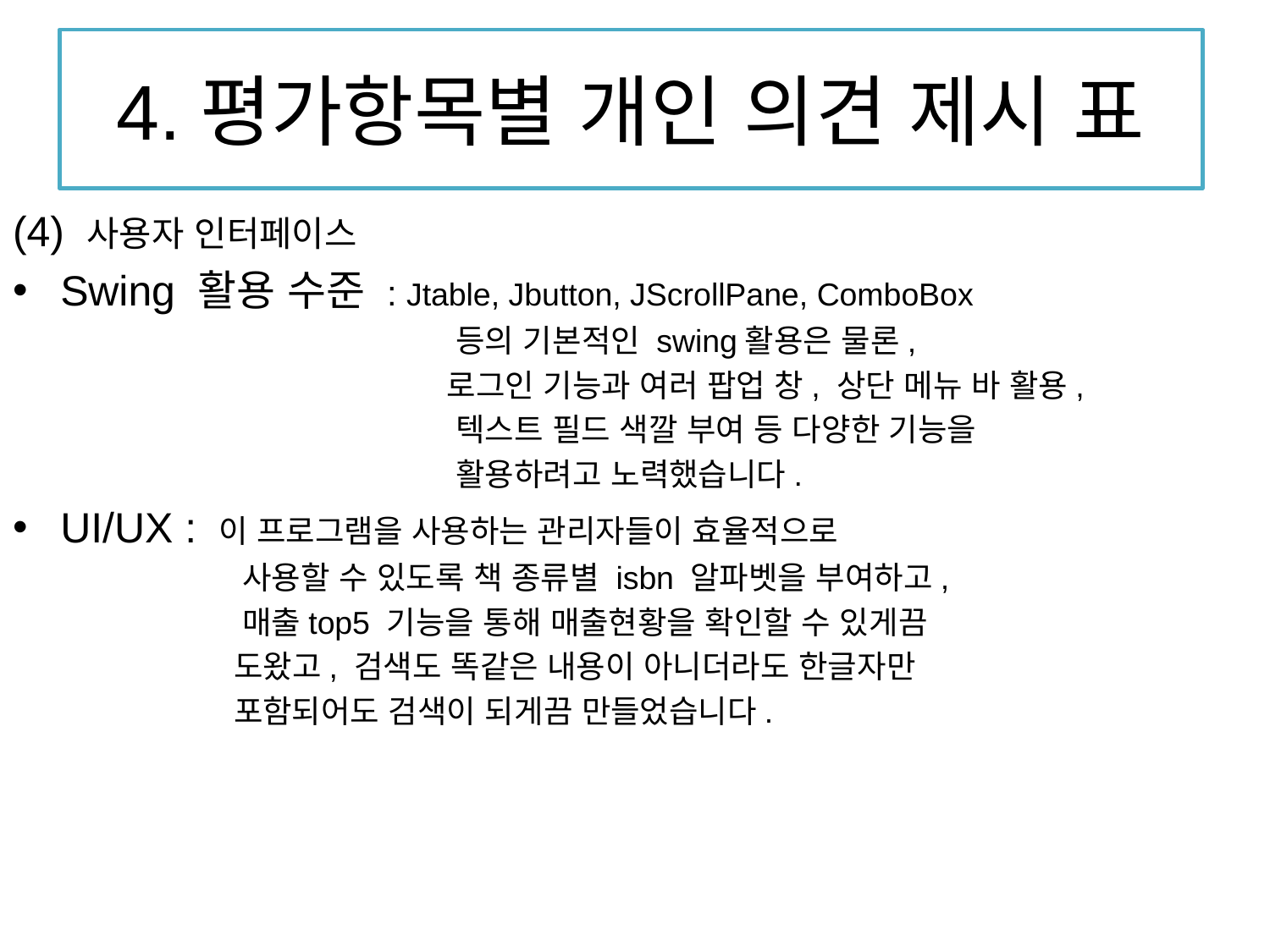

4.평가항목별 개인 의견 제시 표
# 4.평가항목별 개인 의견 제시표
(4) 사용자 인터페이스
Swing 활용 수준 : Jtable, Jbutton, JScrollPane, ComboBox
                                                 등의 기본적인 swing활용은 물론,
                                                로그인 기능과 여러 팝업 창, 상단 메뉴 바 활용,
                                                 텍스트 필드 색깔 부여 등 다양한 기능을
                                                 활용하려고 노력했습니다.
UI/UX : 이 프로그램을 사용하는 관리자들이 효율적으로
                         사용할 수 있도록 책 종류별 isbn 알파벳을 부여하고,
                         매출top5 기능을 통해 매출현황을 확인할 수 있게끔
                        도왔고, 검색도 똑같은 내용이 아니더라도 한글자만
                        포함되어도 검색이 되게끔 만들었습니다.